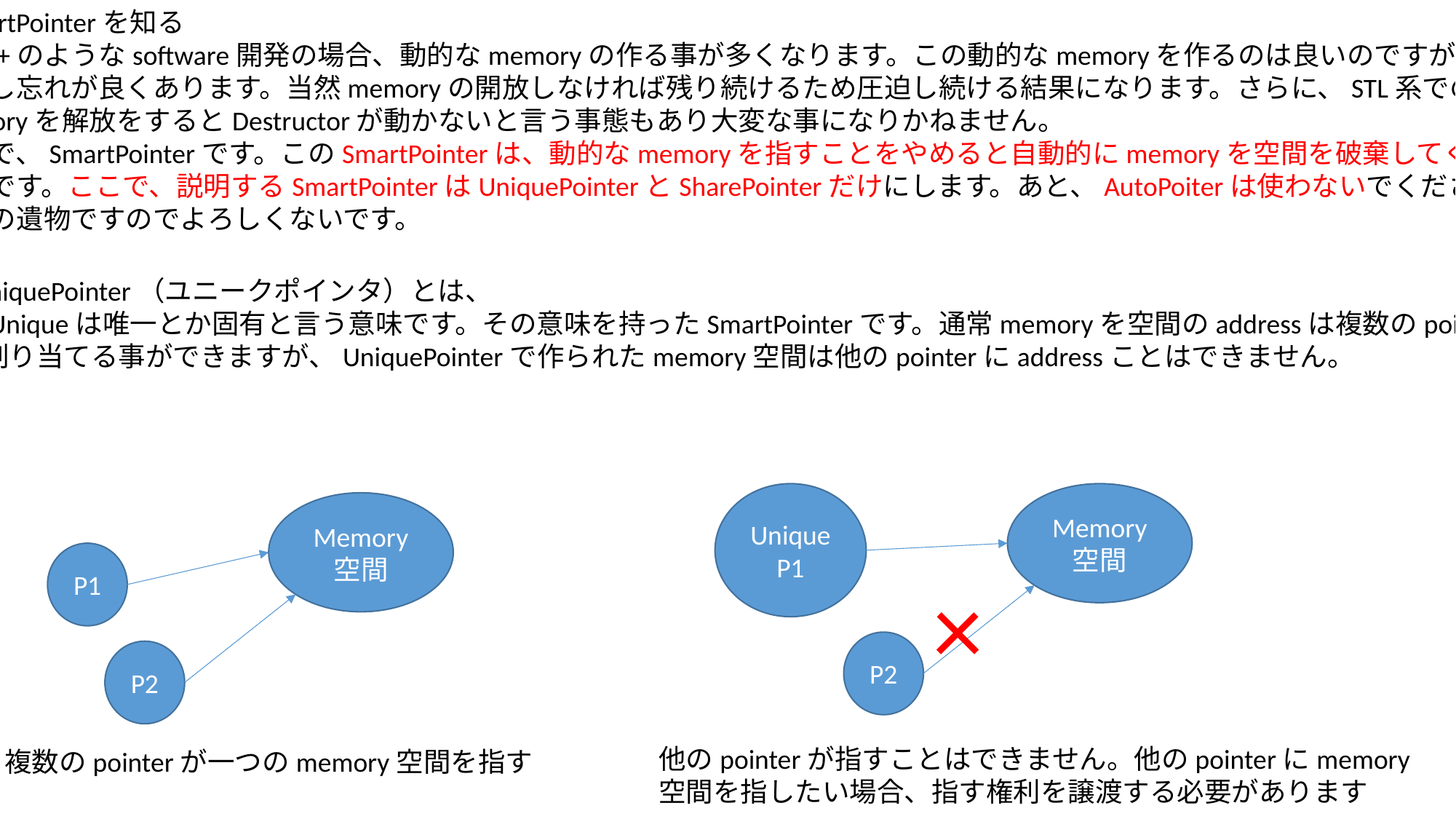

・SmartPointerを知る
　C++のようなsoftware開発の場合、動的なmemoryの作る事が多くなります。この動的なmemoryを作るのは良いのですが、
解放し忘れが良くあります。当然memoryの開放しなければ残り続けるため圧迫し続ける結果になります。さらに、STL系での
memoryを解放をするとDestructorが動かないと言う事態もあり大変な事になりかねません。
そこで、SmartPointerです。このSmartPointerは、動的なmemoryを指すことをやめると自動的にmemoryを空間を破棄してくれる
代物です。ここで、説明するSmartPointerはUniquePointerとSharePointerだけにします。あと、AutoPoiterは使わないでください。
過去の遺物ですのでよろしくないです。
・UniquePointer（ユニークポインタ）とは、
　Uniqueは唯一とか固有と言う意味です。その意味を持ったSmartPointerです。通常memoryを空間のaddressは複数のpointer
に割り当てる事ができますが、UniquePointerで作られたmemory空間は他のpointerにaddressことはできません。
Memory
空間
UniqueP1
Memory
空間
P1
×
P2
P2
他のpointerが指すことはできません。他のpointerにmemory
空間を指したい場合、指す権利を譲渡する必要があります
複数のpointerが一つのmemory空間を指す